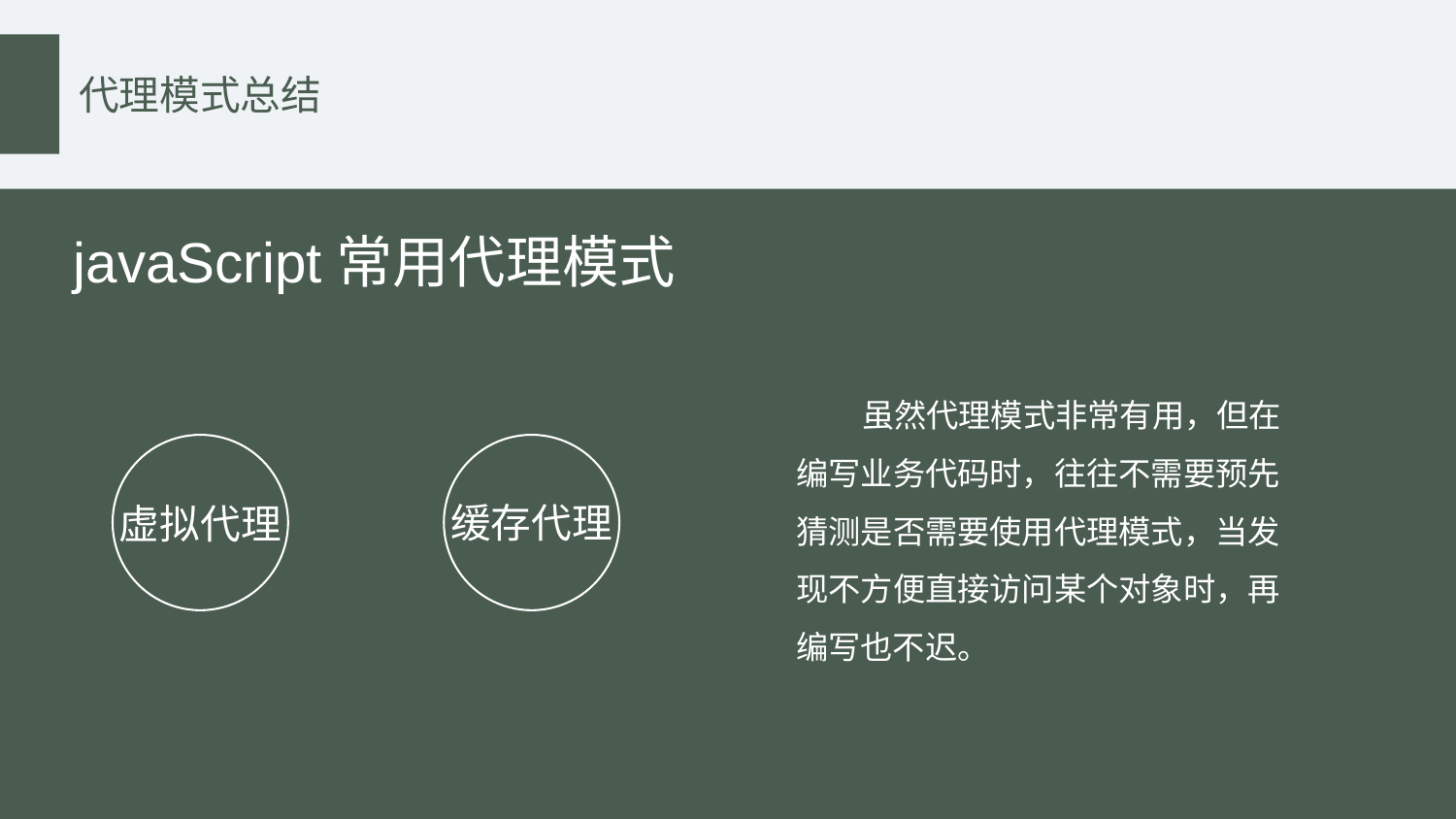

代理模式总结

javaScript常用代理模式
        虽然代理模式非常有用，但在编写业务代码时，往往不需要预先猜测是否需要使用代理模式，当发现不方便直接访问某个对象时，再编写也不迟。

虚拟代理

缓存代理